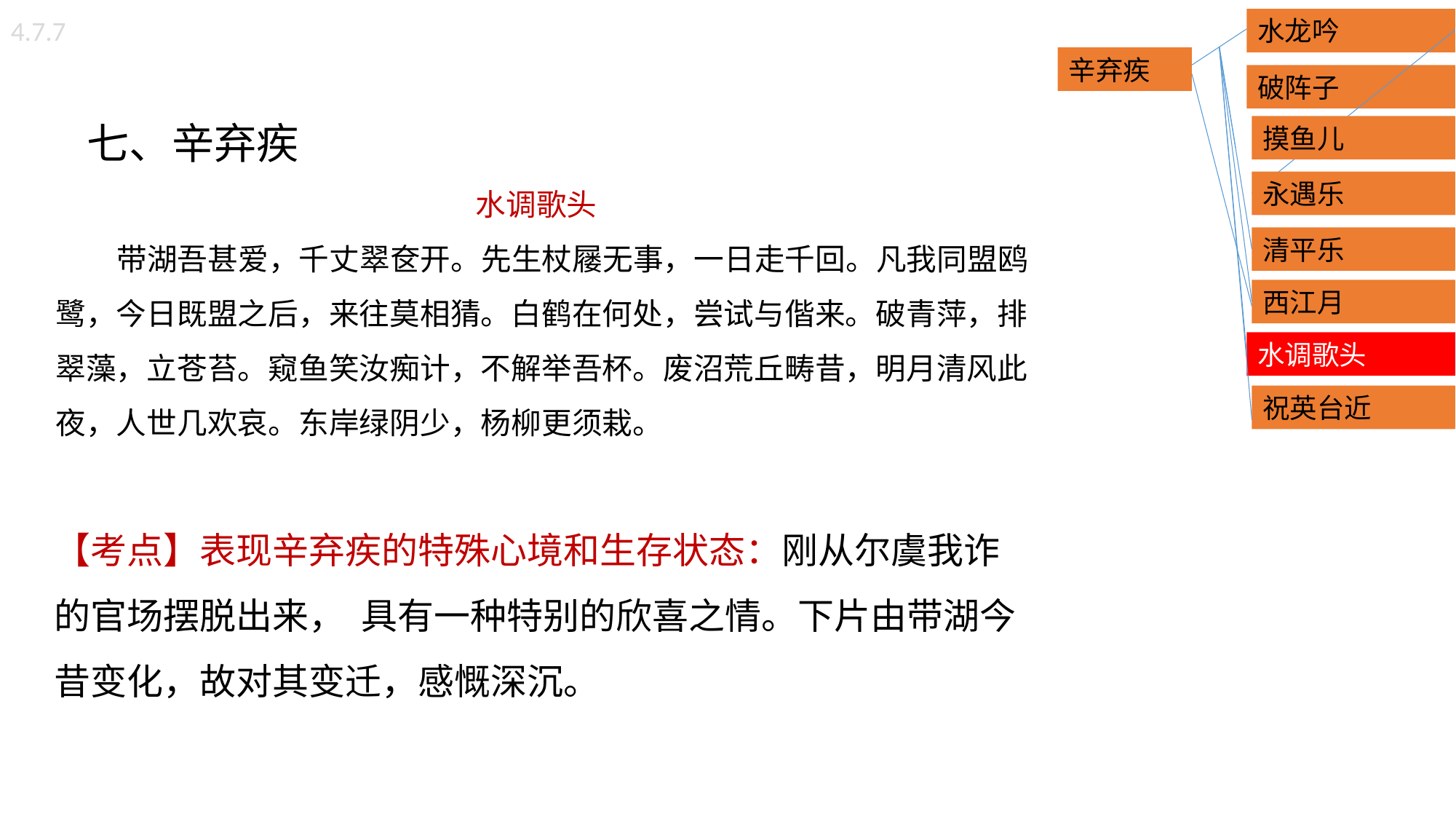

4.7.7
水龙吟
辛弃疾
破阵子
   七、辛弃疾
水调歌头
        带湖吾甚爱，千丈翠奁开。先生杖屦无事，一日走千回。凡我同盟鸥鹭，今日既盟之后，来往莫相猜。白鹤在何处，尝试与偕来。破青萍，排翠藻，立苍苔。窥鱼笑汝痴计，不解举吾杯。废沼荒丘畴昔，明月清风此夜，人世几欢哀。东岸绿阴少，杨柳更须栽。

【考点】表现辛弃疾的特殊心境和生存状态：刚从尔虞我诈的官场摆脱出来，  具有一种特别的欣喜之情。下片由带湖今昔变化，故对其变迁，感慨深沉。
摸鱼儿
永遇乐
清平乐
西江月
水调歌头
祝英台近